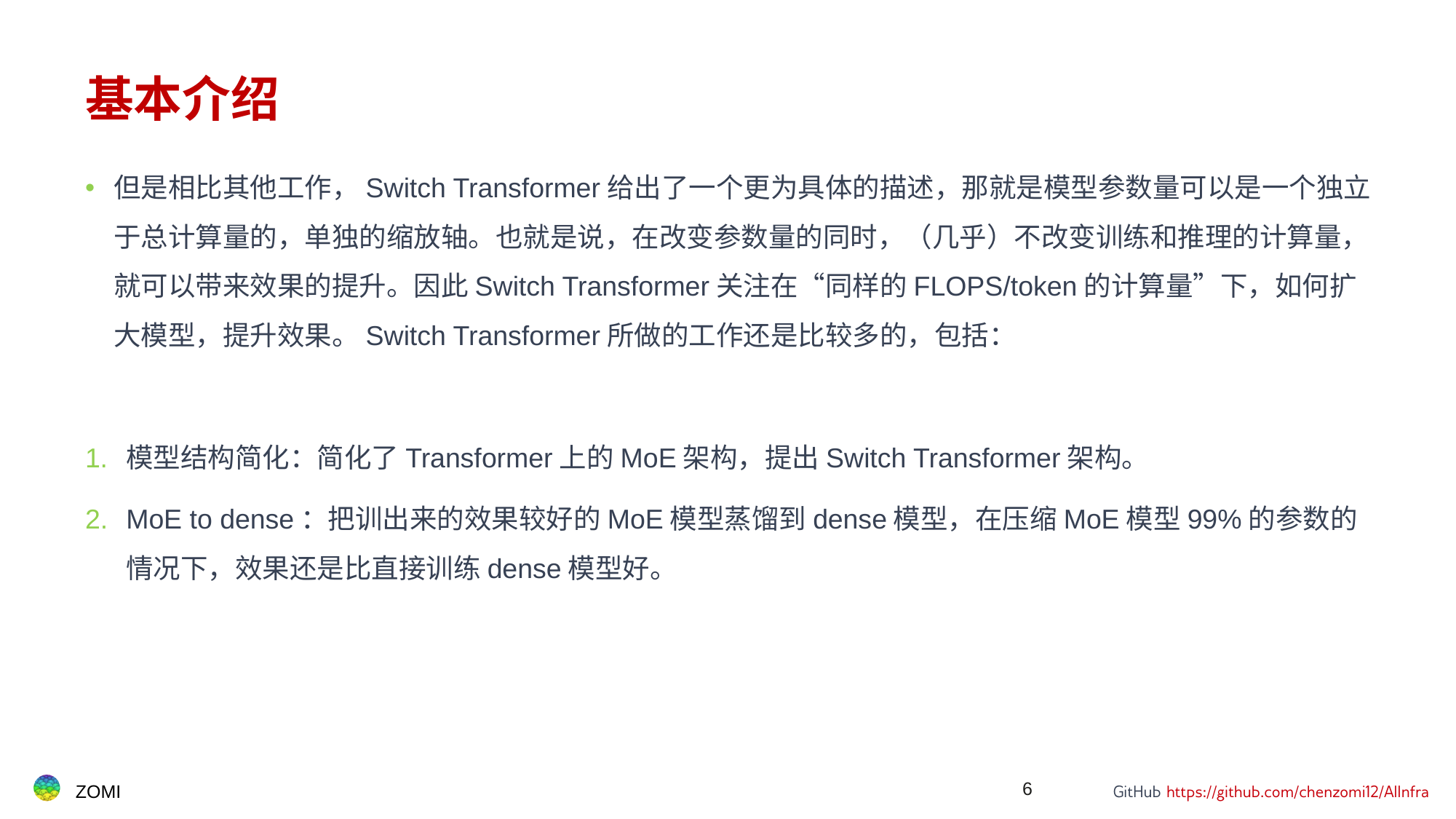

# 基本介绍
但是相比其他工作，Switch Transformer给出了一个更为具体的描述，那就是模型参数量可以是一个独立于总计算量的，单独的缩放轴。也就是说，在改变参数量的同时，（几乎）不改变训练和推理的计算量，就可以带来效果的提升。因此Switch Transformer关注在“同样的FLOPS/token的计算量”下，如何扩大模型，提升效果。Switch Transformer所做的工作还是比较多的，包括：

模型结构简化：简化了Transformer上的MoE架构，提出Switch Transformer架构。
MoE to dense：把训出来的效果较好的MoE模型蒸馏到dense模型，在压缩MoE模型99%的参数的情况下，效果还是比直接训练dense模型好。